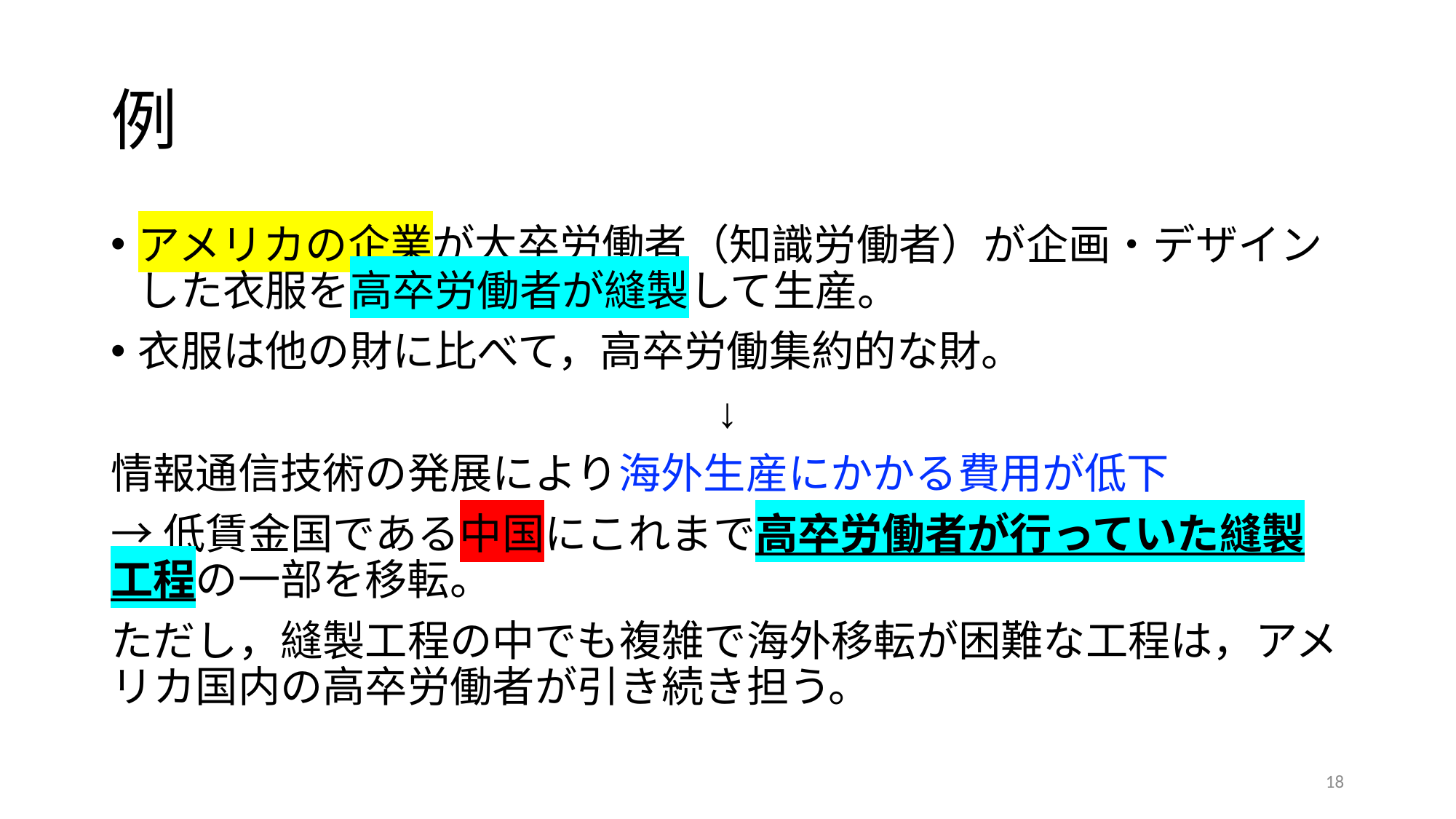

# 例
アメリカの企業が大卒労働者（知識労働者）が企画・デザインした衣服を高卒労働者が縫製して生産。
衣服は他の財に比べて，高卒労働集約的な財。
↓
情報通信技術の発展により海外生産にかかる費用が低下
→低賃金国である中国にこれまで高卒労働者が行っていた縫製工程の一部を移転。
ただし，縫製工程の中でも複雑で海外移転が困難な工程は，アメリカ国内の高卒労働者が引き続き担う。
18